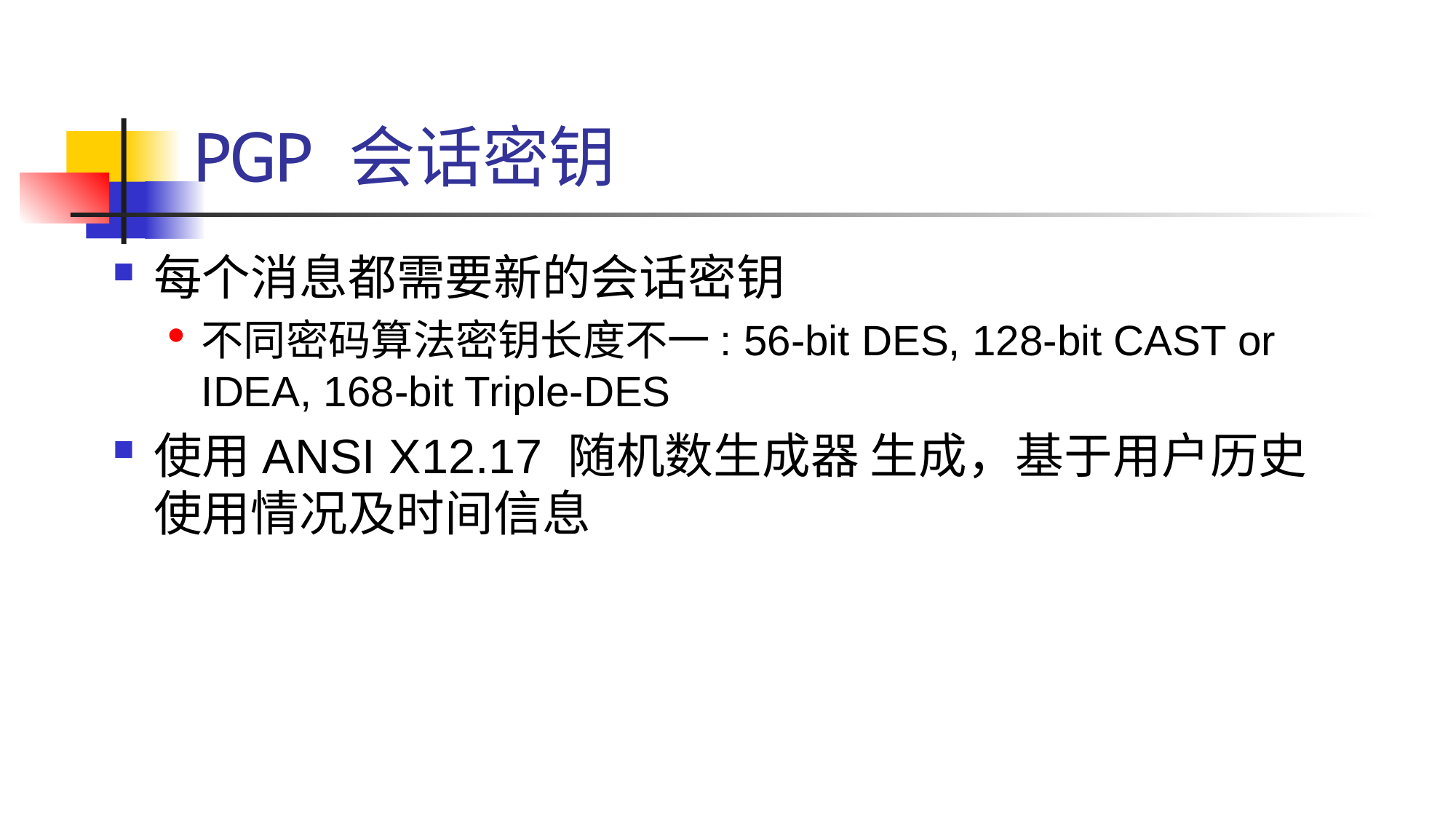

# PGP 会话密钥
每个消息都需要新的会话密钥
不同密码算法密钥长度不一: 56-bit DES, 128-bit CAST or IDEA, 168-bit Triple-DES
使用ANSI X12.17 随机数生成器 生成，基于用户历史使用情况及时间信息